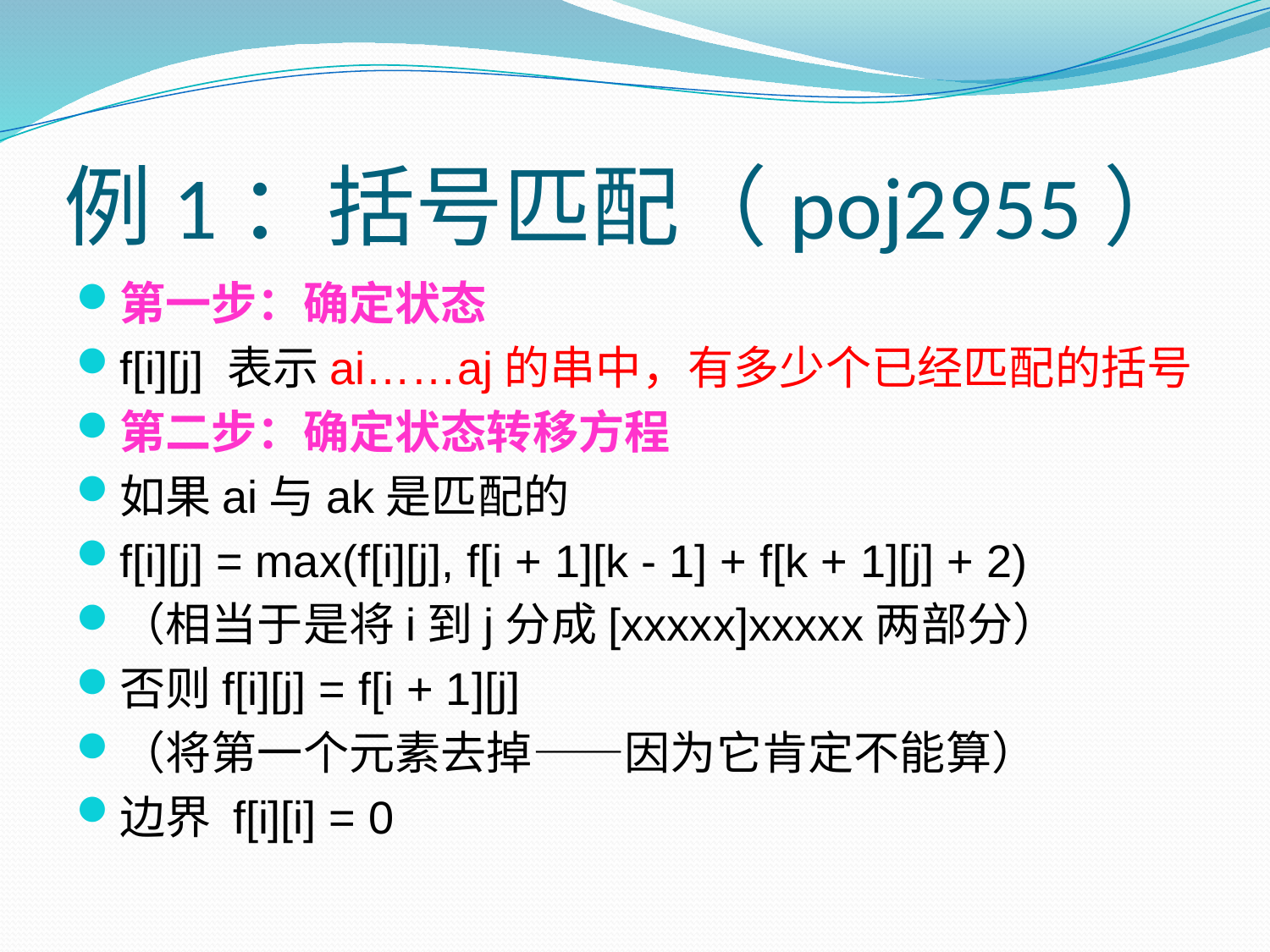

# 例1：括号匹配（poj2955）
第一步：确定状态
f[i][j] 表示ai……aj的串中，有多少个已经匹配的括号
第二步：确定状态转移方程
如果ai与ak是匹配的
f[i][j] = max(f[i][j], f[i + 1][k - 1] + f[k + 1][j] + 2)
（相当于是将i到j分成[xxxxx]xxxxx两部分）
否则f[i][j] = f[i + 1][j]
（将第一个元素去掉——因为它肯定不能算）
边界 f[i][i] = 0